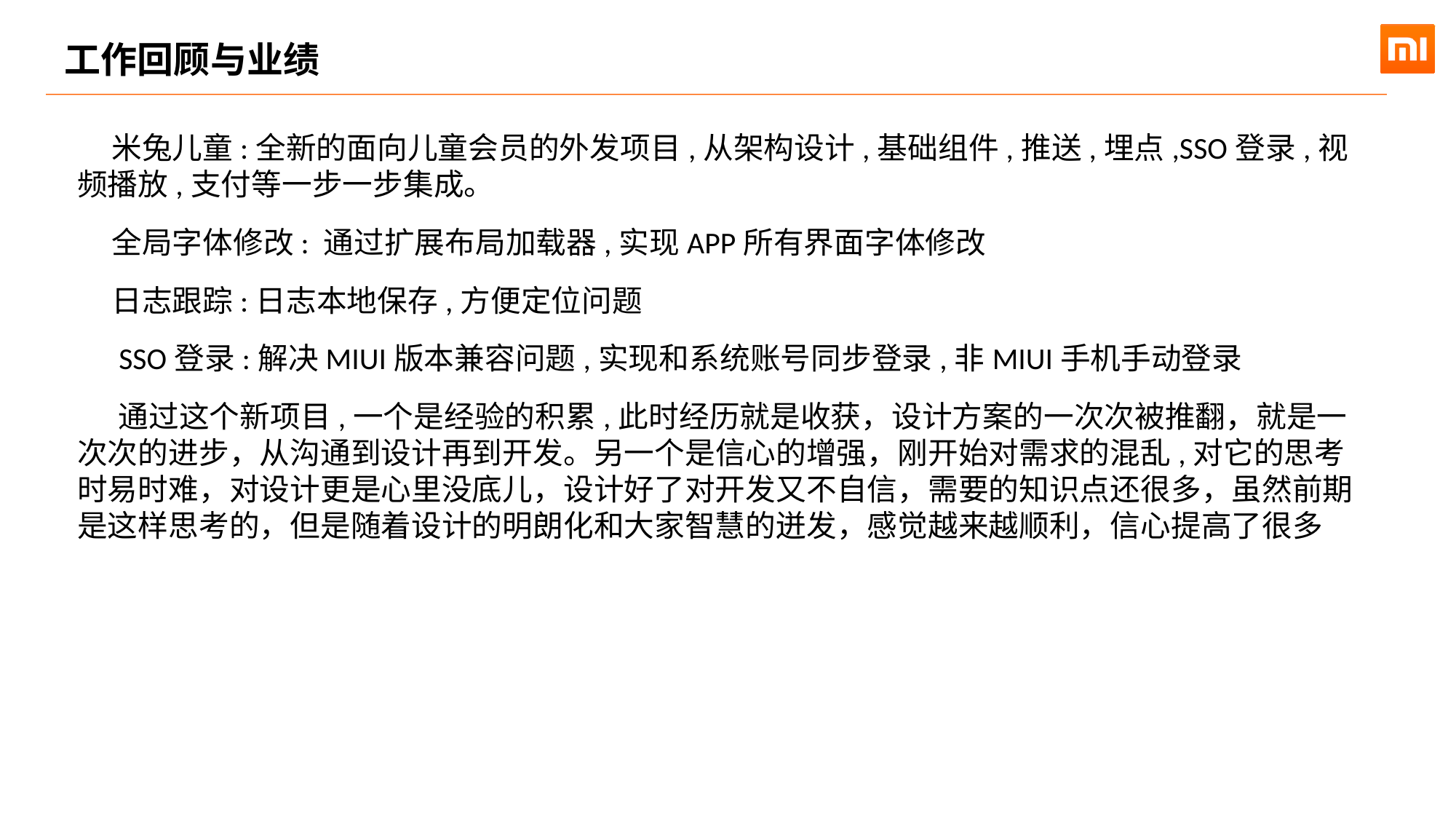

工作回顾与业绩
    米兔儿童:全新的面向儿童会员的外发项目,从架构设计,基础组件,推送,埋点,SSO登录,视频播放,支付等一步一步集成。
    全局字体修改: 通过扩展布局加载器,实现APP所有界面字体修改
    日志跟踪:日志本地保存,方便定位问题
      SSO登录:解决MIUI版本兼容问题,实现和系统账号同步登录,非MIUI手机手动登录
     通过这个新项目,一个是经验的积累,此时经历就是收获，设计方案的一次次被推翻，就是一次次的进步，从沟通到设计再到开发。另一个是信心的增强，刚开始对需求的混乱,对它的思考时易时难，对设计更是心里没底儿，设计好了对开发又不自信，需要的知识点还很多，虽然前期是这样思考的，但是随着设计的明朗化和大家智慧的迸发，感觉越来越顺利，信心提高了很多